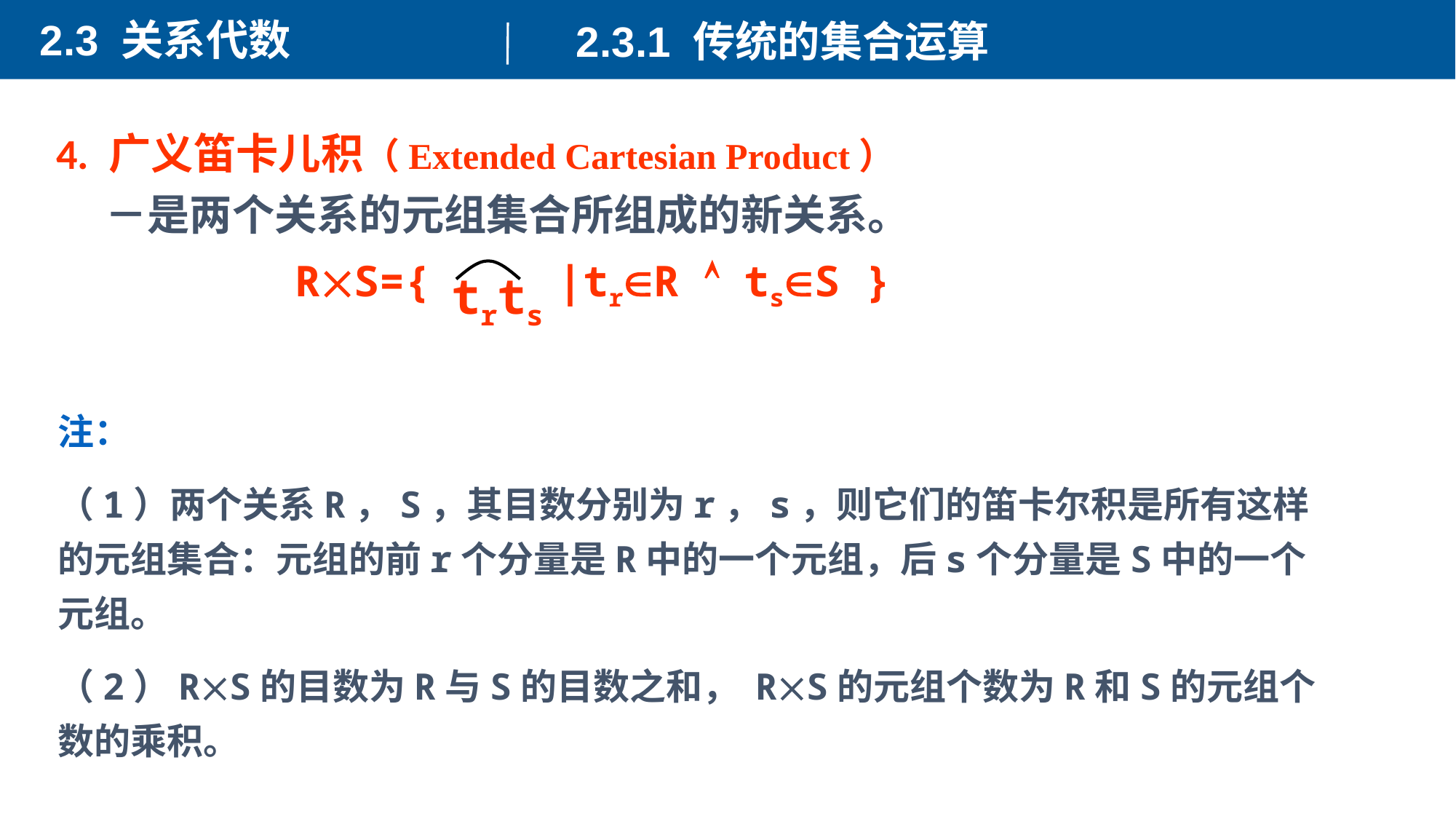

2.3 关系代数
2.3.1 传统的集合运算
4. 广义笛卡儿积（Extended Cartesian Product）
    －是两个关系的元组集合所组成的新关系。
   R×S={     |tr∈R ∧ ts∈S }
trts

注：
（1）两个关系R，S，其目数分别为r，s，则它们的笛卡尔积是所有这样的元组集合：元组的前r个分量是R中的一个元组，后s个分量是S中的一个元组。
（2）R×S的目数为R与S的目数之和， R×S的元组个数为R和S的元组个数的乘积。